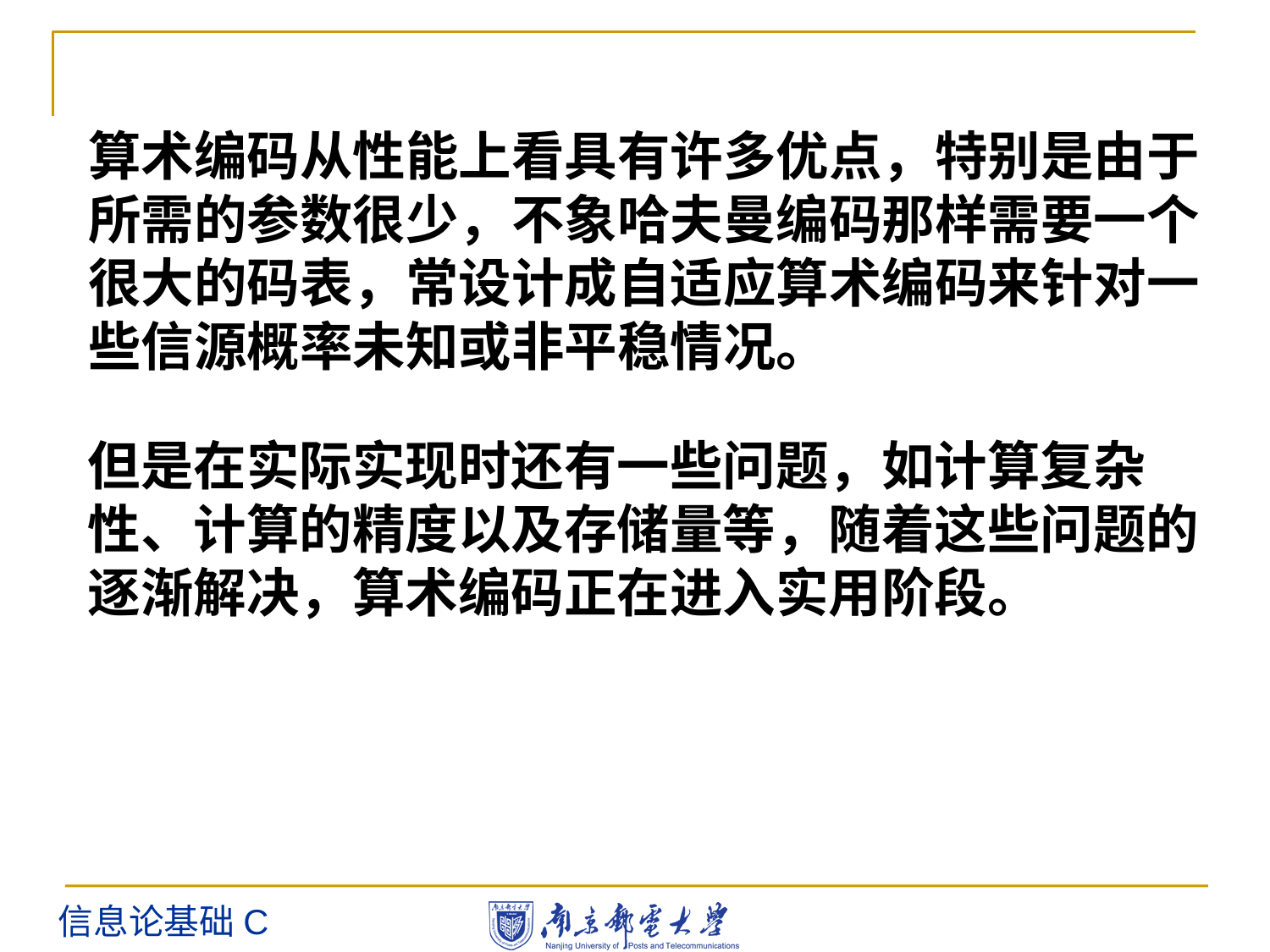

算术编码从性能上看具有许多优点，特别是由于所需的参数很少，不象哈夫曼编码那样需要一个很大的码表，常设计成自适应算术编码来针对一些信源概率未知或非平稳情况。
但是在实际实现时还有一些问题，如计算复杂性、计算的精度以及存储量等，随着这些问题的逐渐解决，算术编码正在进入实用阶段。

78